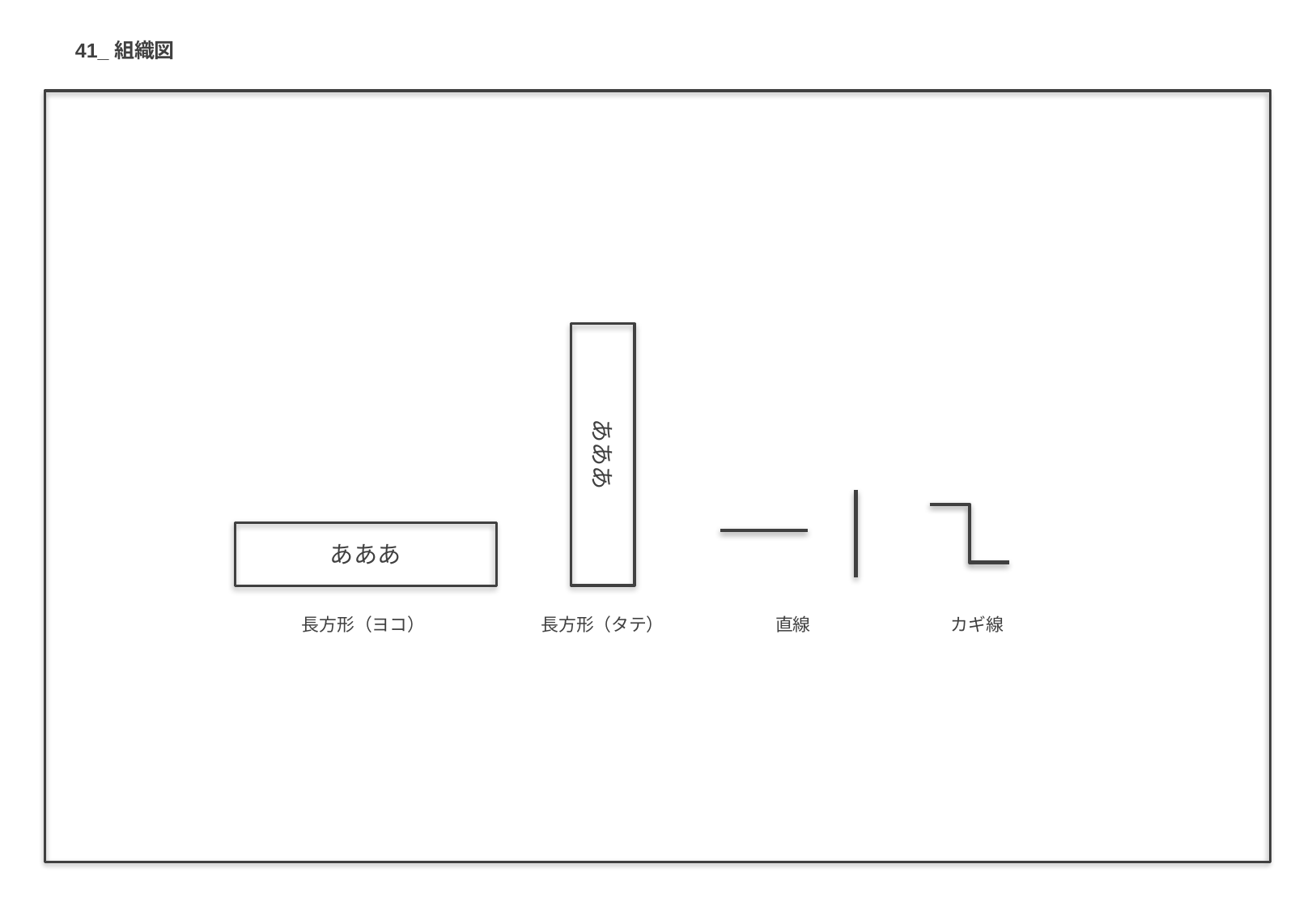

41_組織図

あああ

あああ
長方形（ヨコ）
長方形（タテ）
直線
カギ線